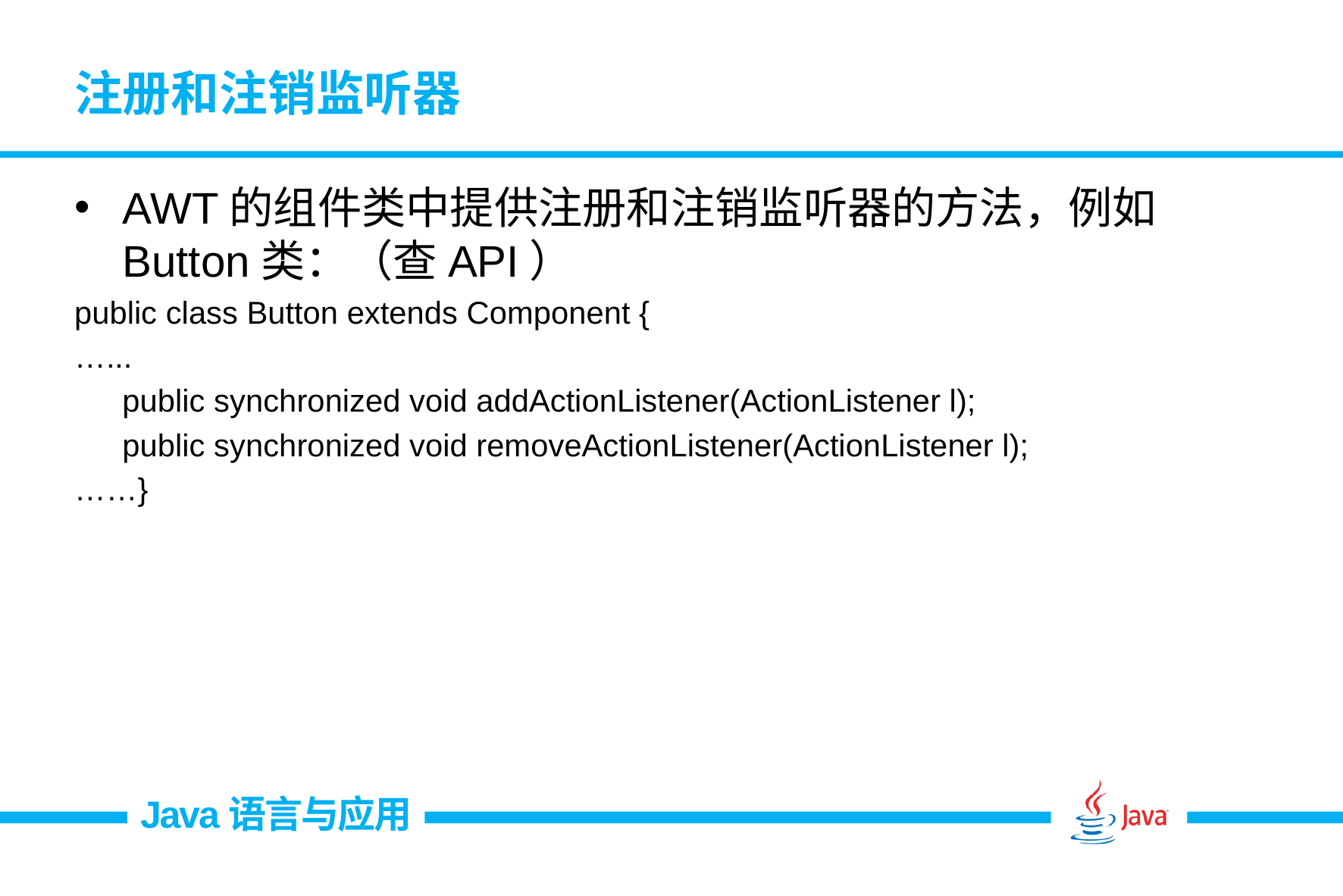

# 注册和注销监听器
AWT的组件类中提供注册和注销监听器的方法，例如Button类：（查API）
public class Button extends Component {
…...
	public synchronized void addActionListener(ActionListener l);
	public synchronized void removeActionListener(ActionListener l);
……}